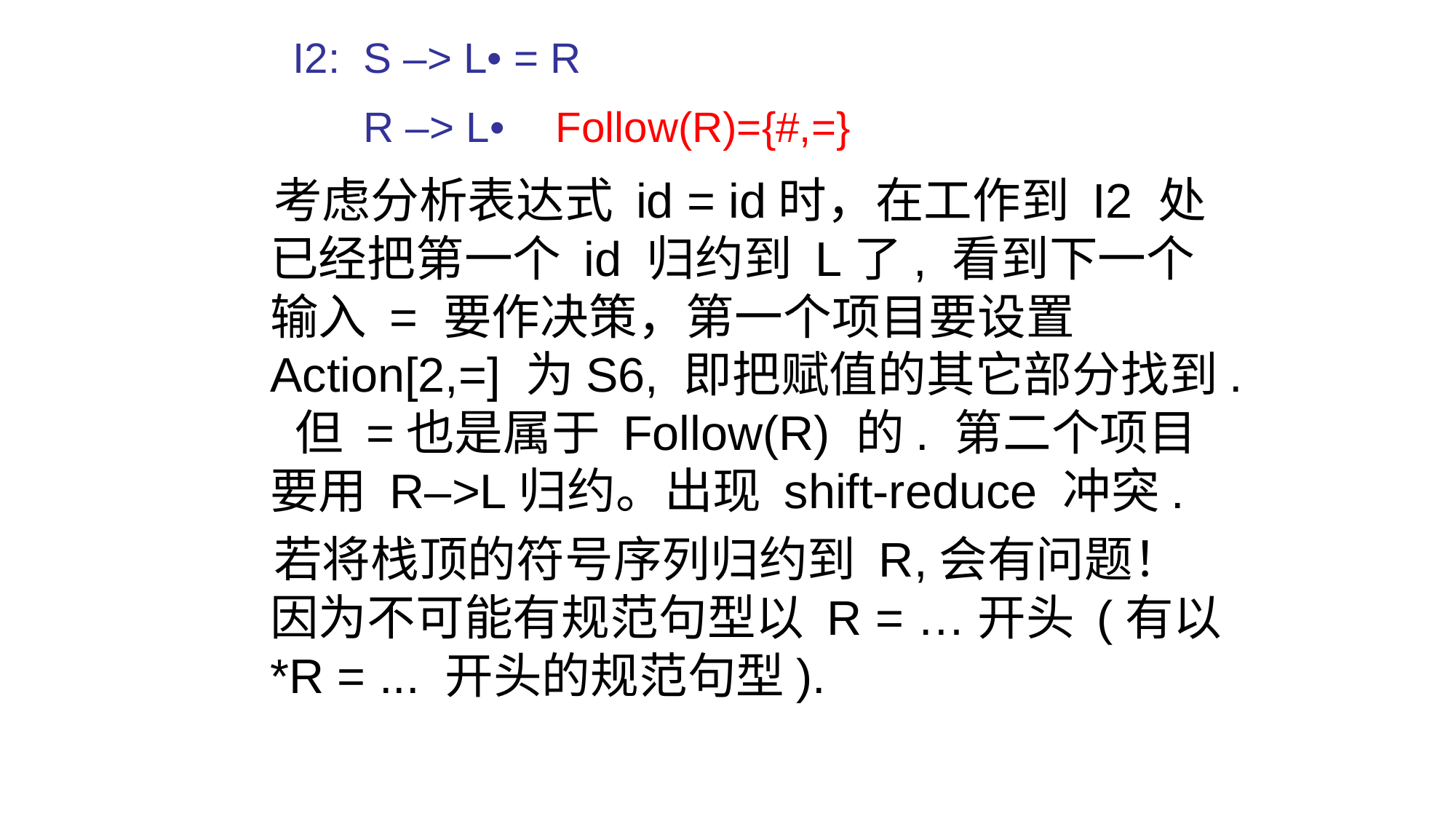

# I2:  S –> L• = R R –> L•   Follow(R)={#,=}
   考虑分析表达式 id = id时，在工作到 I2 处已经把第一个 id 归约到 L了, 看到下一个输入 = 要作决策，第一个项目要设置 Action[2,=] 为S6, 即把赋值的其它部分找到. 但 =也是属于 Follow(R) 的. 第二个项目要用 R–>L归约。出现 shift-reduce 冲突.
   若将栈顶的符号序列归约到 R,会有问题！因为不可能有规范句型以 R = …开头 (有以 *R = ... 开头的规范句型).
88